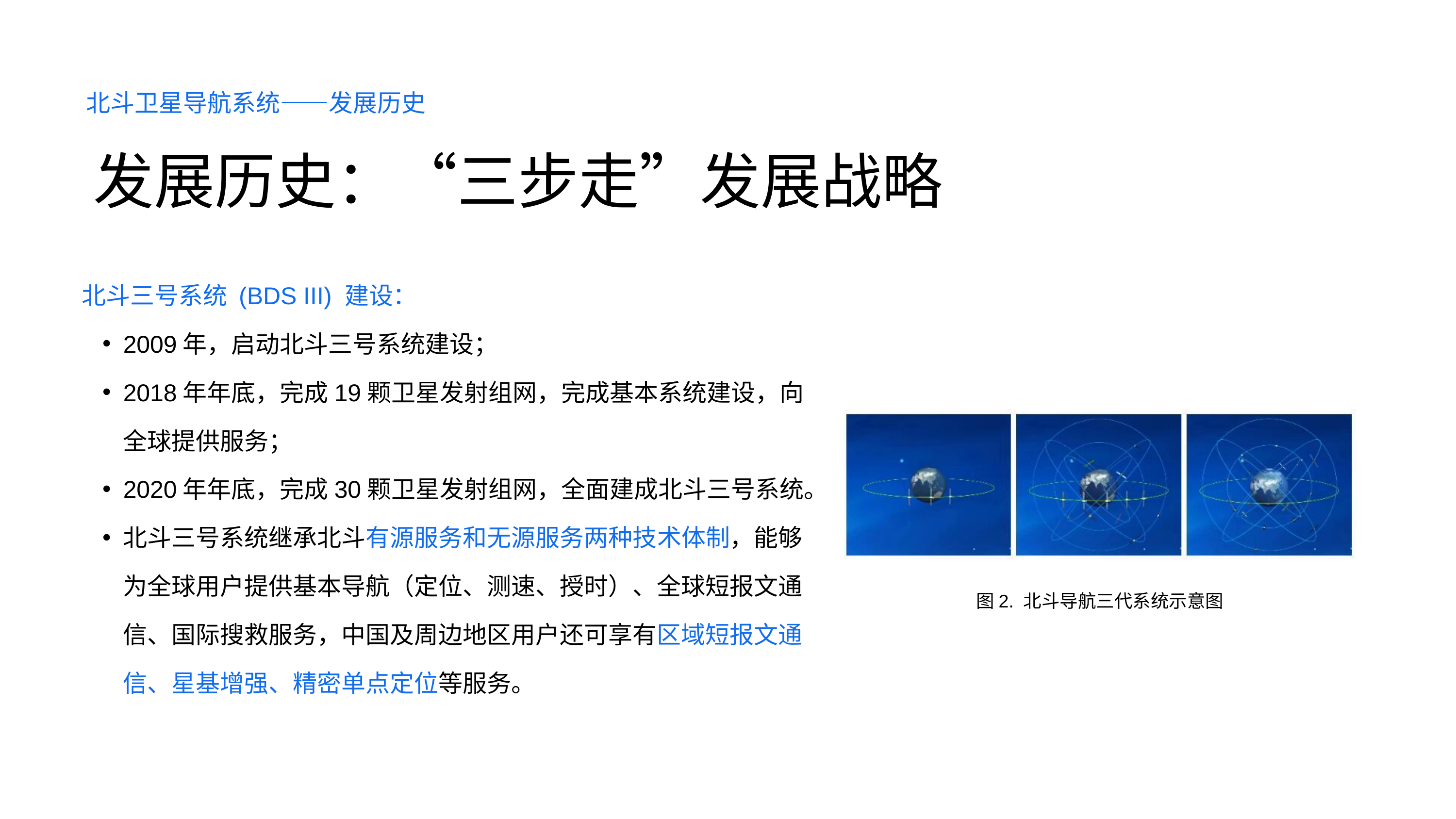

北斗卫星导航系统——发展历史
发展历史：“三步走”发展战略
北斗三号系统 (BDS III) 建设：
2009年，启动北斗三号系统建设；
2018年年底，完成19颗卫星发射组网，完成基本系统建设，向全球提供服务；
2020年年底，完成30颗卫星发射组网，全面建成北斗三号系统。
北斗三号系统继承北斗有源服务和无源服务两种技术体制，能够为全球用户提供基本导航（定位、测速、授时）、全球短报文通信、国际搜救服务，中国及周边地区用户还可享有区域短报文通信、星基增强、精密单点定位等服务。

图2. 北斗导航三代系统示意图